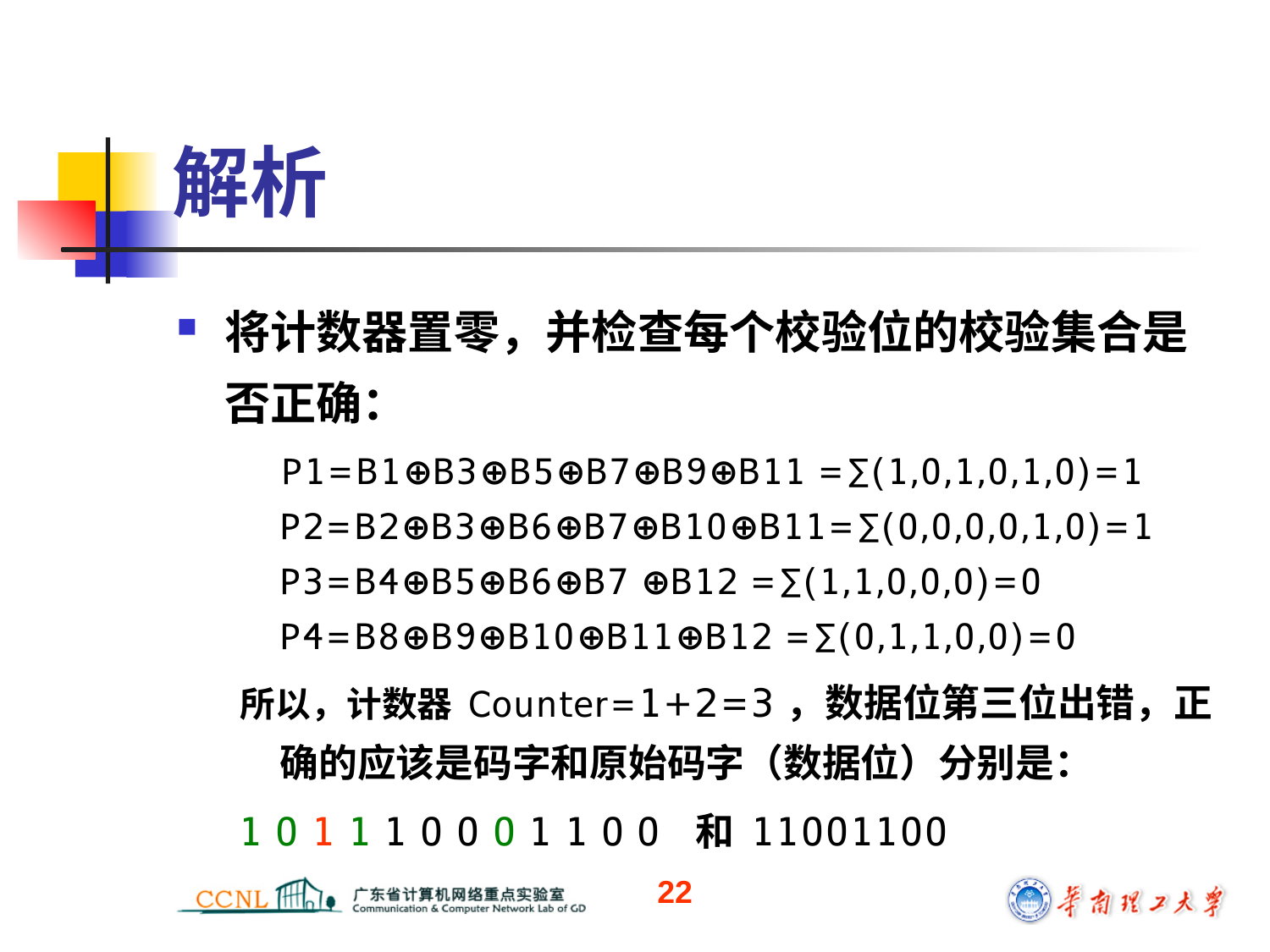

# 解析
将计数器置零，并检查每个校验位的校验集合是否正确：
    P1=B1⊕B3⊕B5⊕B7⊕B9⊕B11 =∑(1,0,1,0,1,0)=1 P2=B2⊕B3⊕B6⊕B7⊕B10⊕B11=∑(0,0,0,0,1,0)=1
P3=B4⊕B5⊕B6⊕B7 ⊕B12 =∑(1,1,0,0,0)=0              P4=B8⊕B9⊕B10⊕B11⊕B12 =∑(0,1,1,0,0)=0
所以，计数器 Counter=1+2=3，数据位第三位出错，正确的应该是码字和原始码字（数据位）分别是：
1 0 1 1 1 0 0 0 1 1 0 0  和 11001100